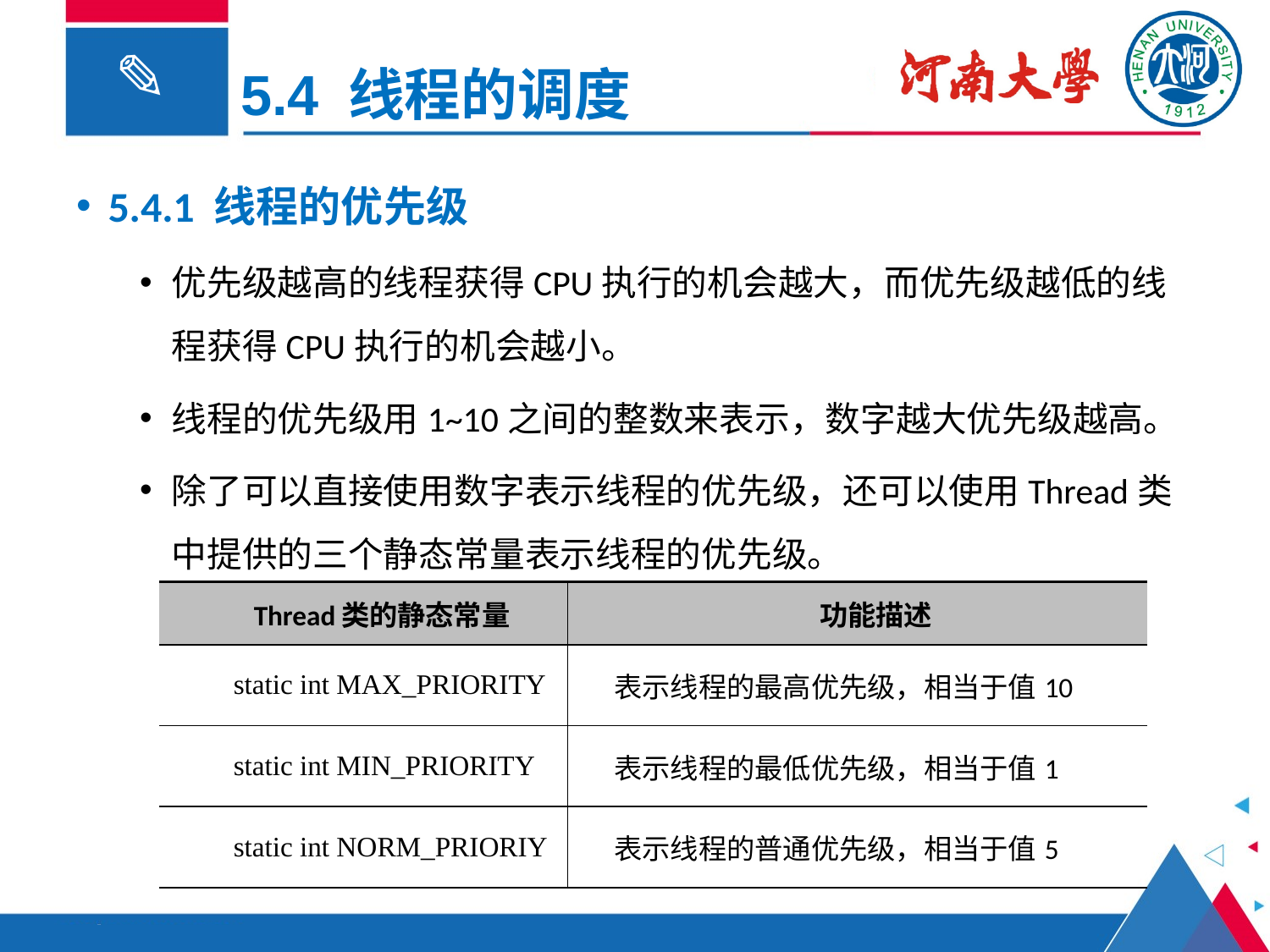

5.4 线程的调度
5.4.1 线程的优先级
优先级越高的线程获得CPU执行的机会越大，而优先级越低的线程获得CPU执行的机会越小。
线程的优先级用1~10之间的整数来表示，数字越大优先级越高。
除了可以直接使用数字表示线程的优先级，还可以使用Thread类中提供的三个静态常量表示线程的优先级。
| Thread类的静态常量 | 功能描述 |
| --- | --- |
| static int MAX\_PRIORITY | 表示线程的最高优先级，相当于值10 |
| static int MIN\_PRIORITY | 表示线程的最低优先级，相当于值1 |
| static int NORM\_PRIORIY | 表示线程的普通优先级，相当于值5 |